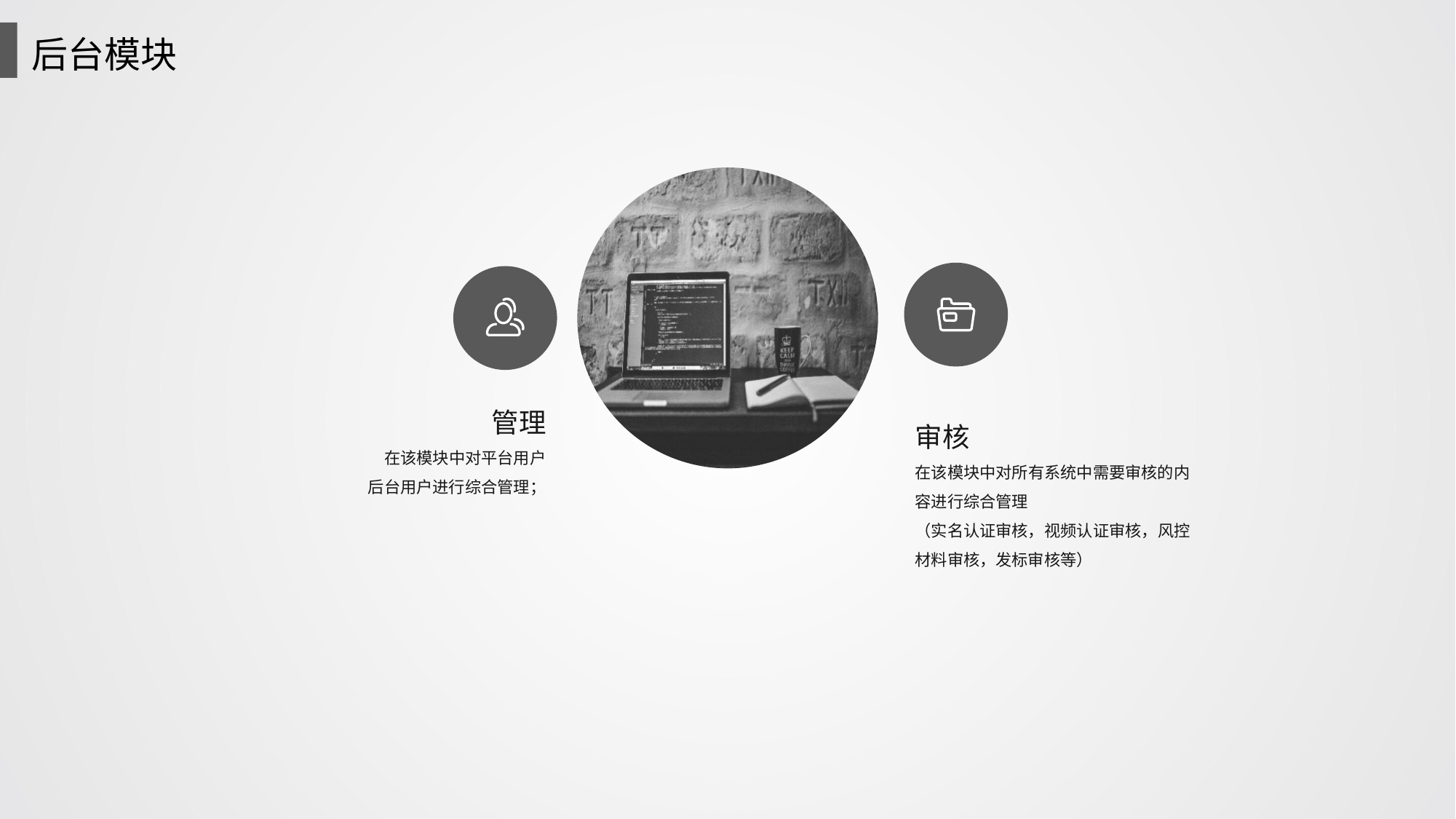

后台模块

管理
在该模块中对平台用户
  后台用户进行综合管理；
审核
在该模块中对所有系统中需要审核的内容进行综合管理
（实名认证审核，视频认证审核，风控   材料审核，发标审核等）